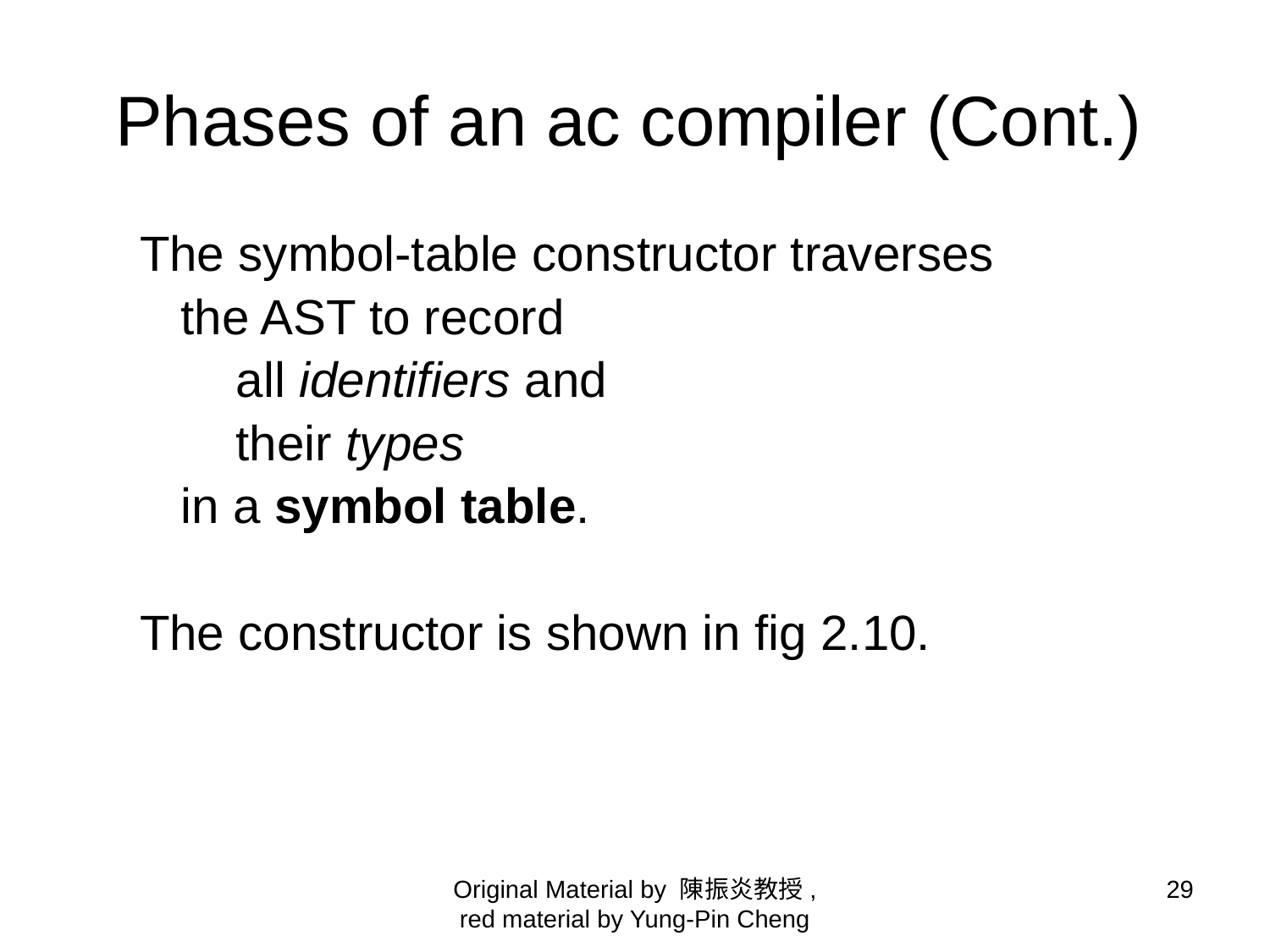

# Phases of an ac compiler (Cont.)
The symbol-table constructor traverses
   the AST to record
       all identifiers and
       their types
   in a symbol table.

The constructor is shown in fig 2.10.
Original Material by 陳振炎教授, red material by Yung-Pin Cheng
29